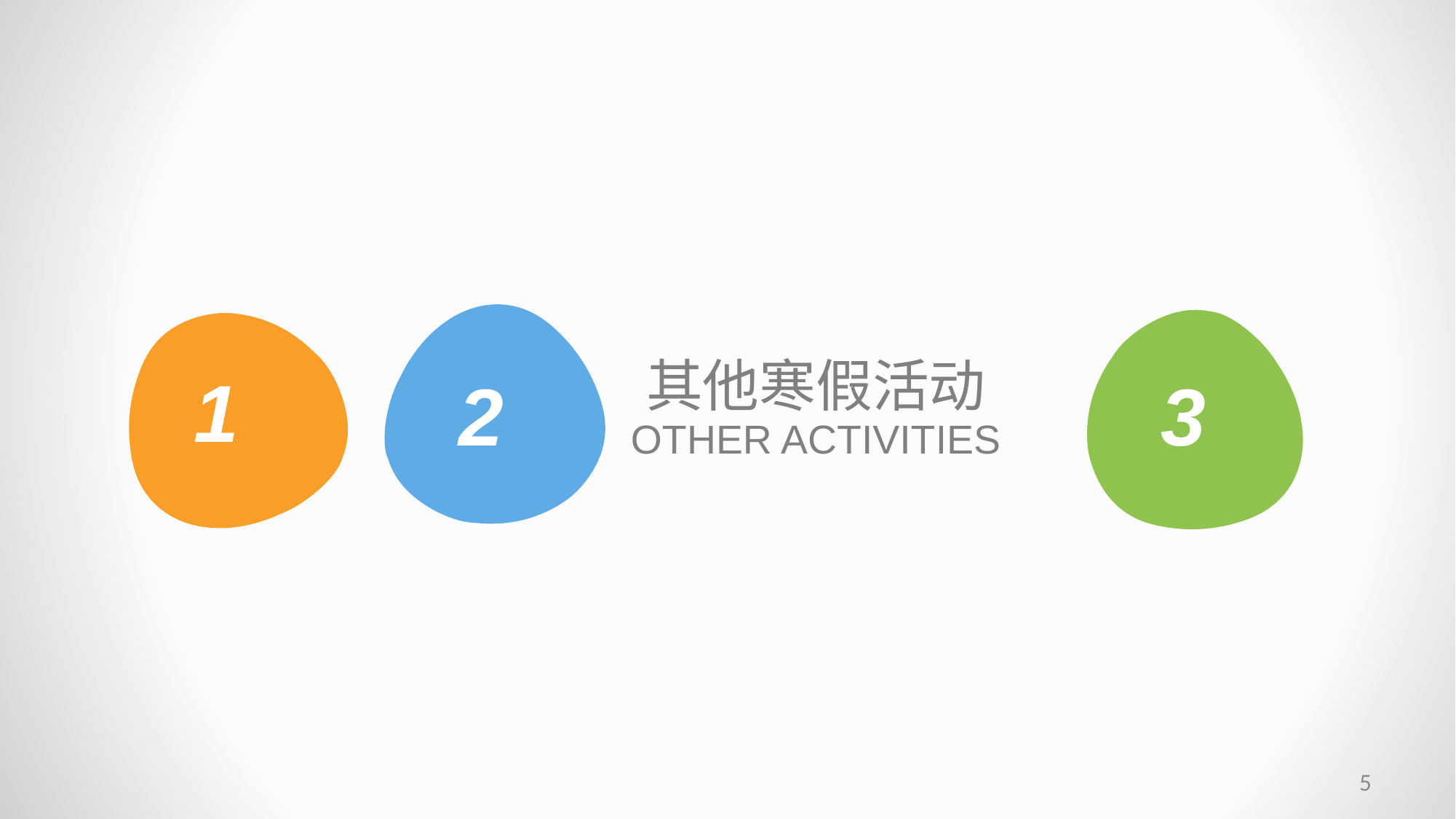

其他寒假活动
OTHER ACTIVITIES
1
2
3
5